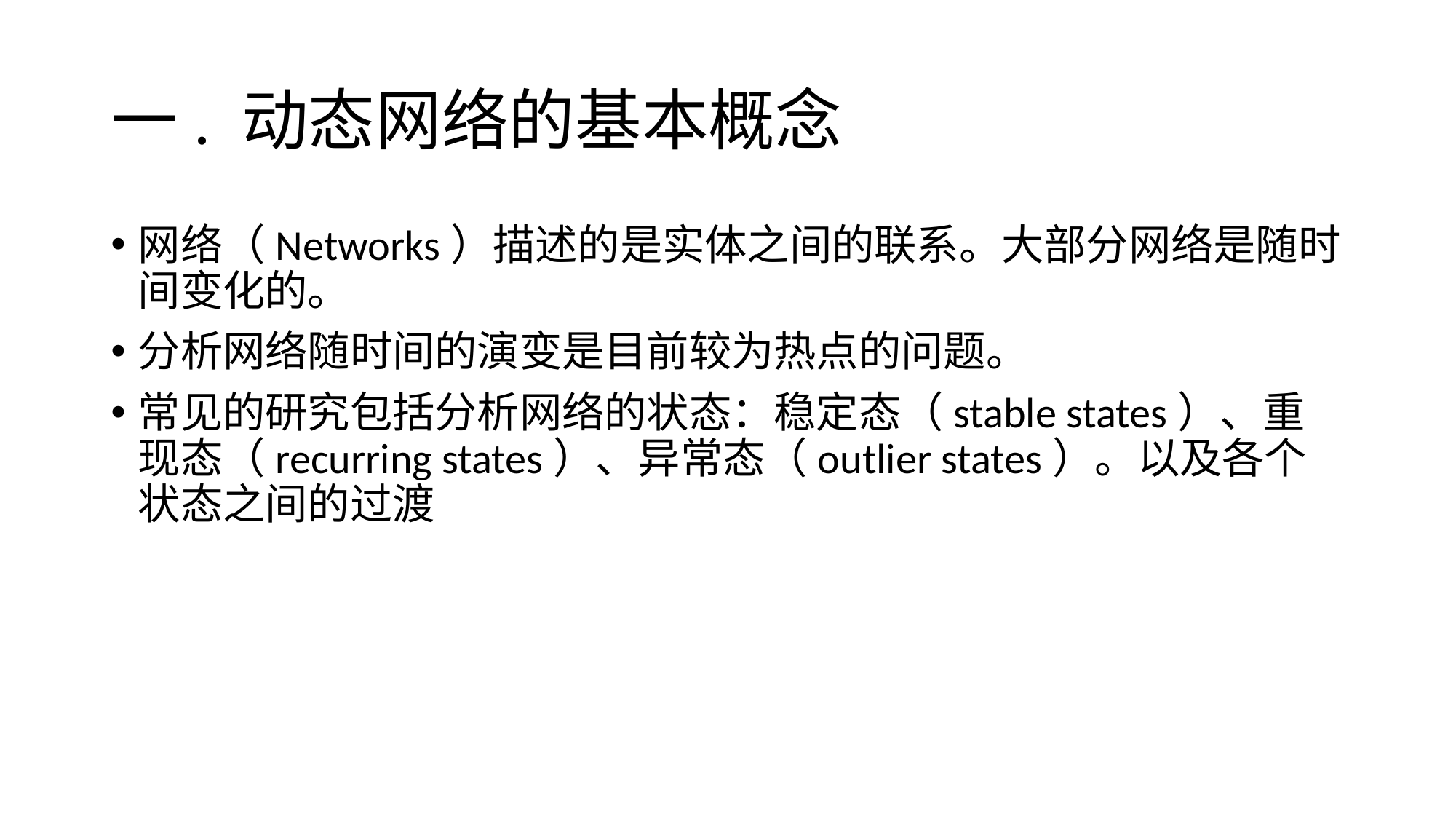

# 一. 动态网络的基本概念
网络（Networks）描述的是实体之间的联系。大部分网络是随时间变化的。
分析网络随时间的演变是目前较为热点的问题。
常见的研究包括分析网络的状态：稳定态（stable states）、重现态（recurring states）、异常态（outlier states）。以及各个状态之间的过渡